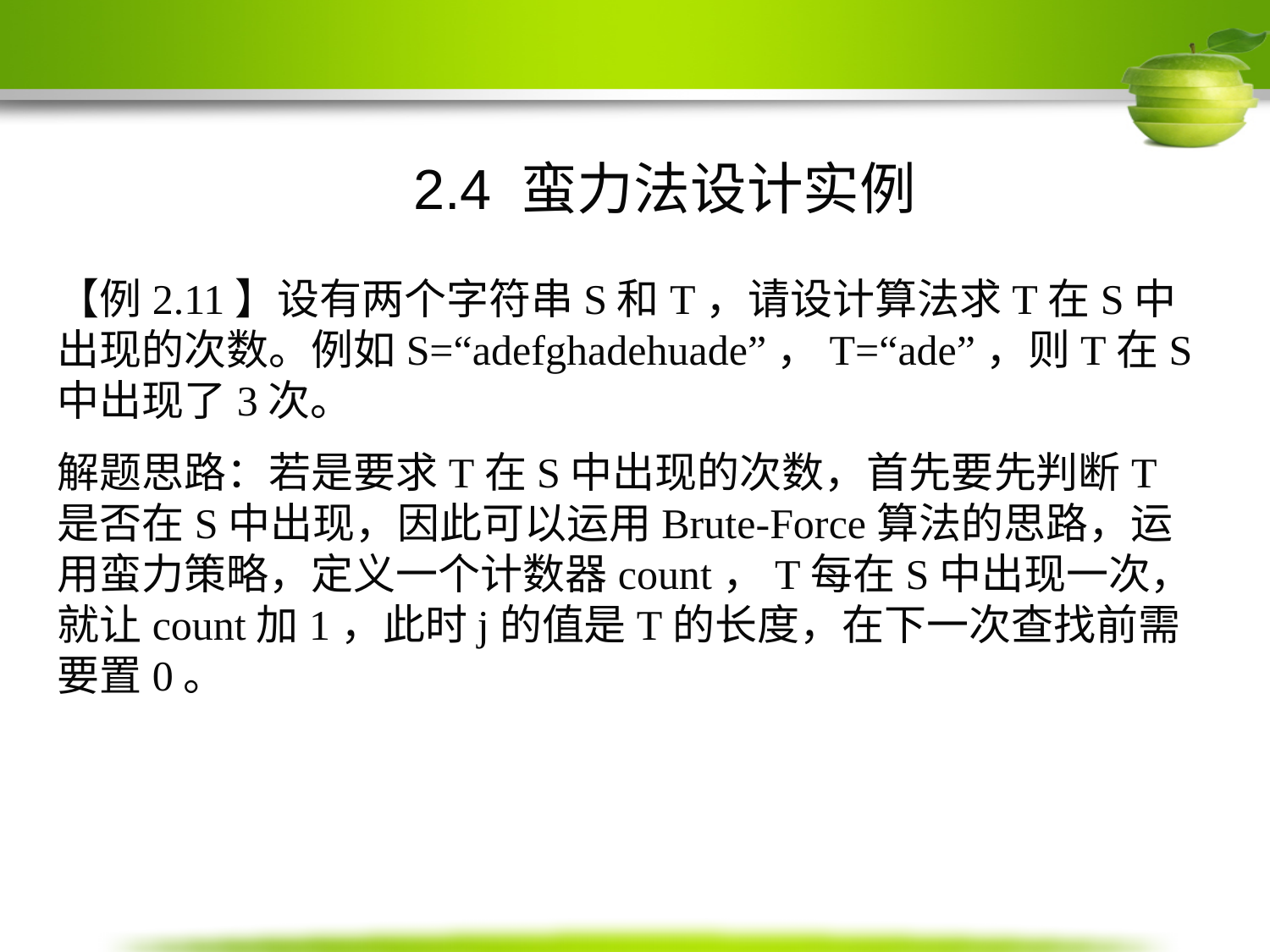

2.4 蛮力法设计实例
【例2.11】设有两个字符串S和T，请设计算法求T在S中出现的次数。例如S=“adefghadehuade”，T=“ade”，则T在S中出现了3次。
解题思路：若是要求T在S中出现的次数，首先要先判断T是否在S中出现，因此可以运用Brute-Force算法的思路，运用蛮力策略，定义一个计数器count，T每在S中出现一次，就让count加1，此时j的值是T的长度，在下一次查找前需要置0。